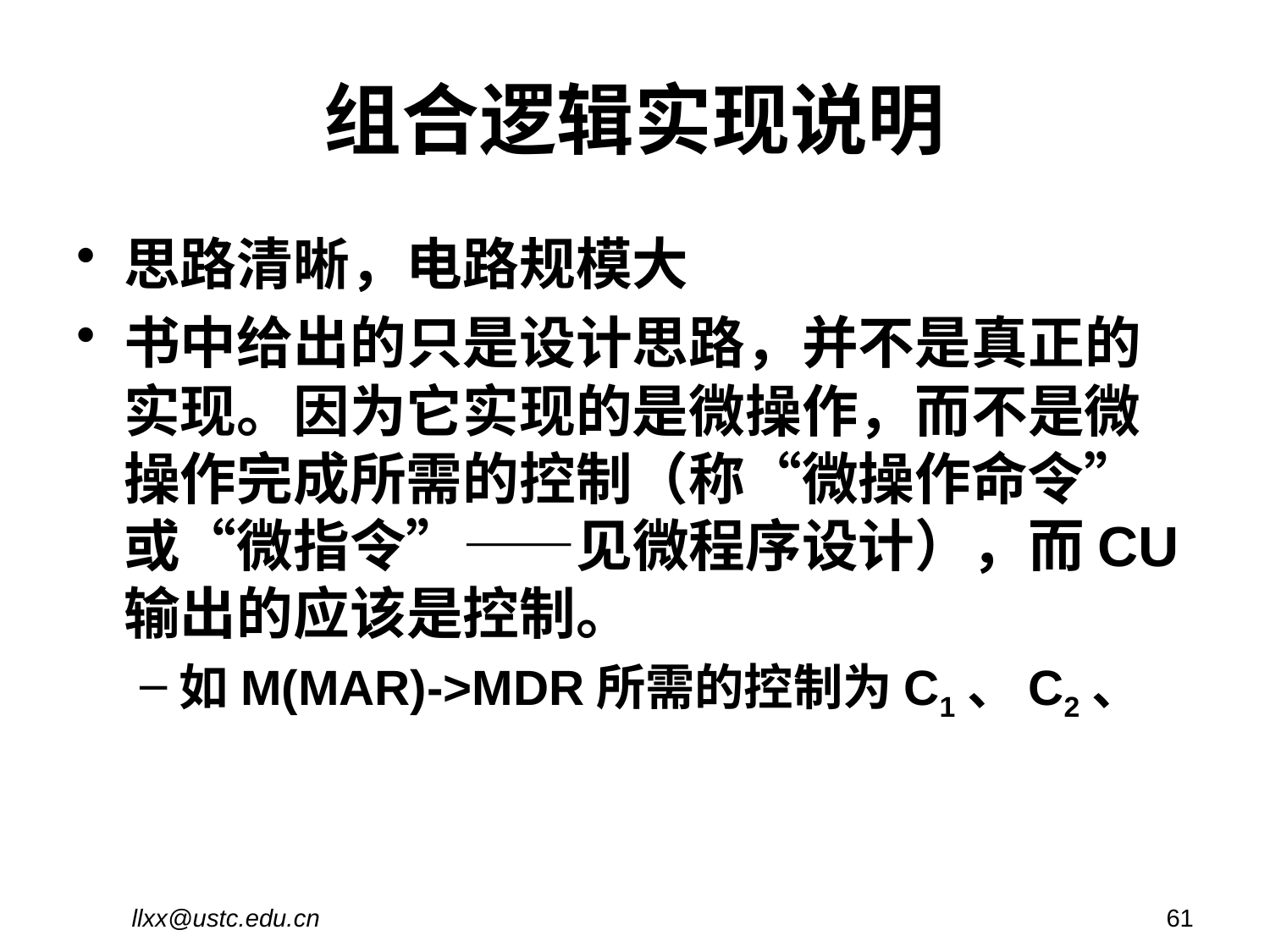

# 组合逻辑实现说明
思路清晰，电路规模大
书中给出的只是设计思路，并不是真正的实现。因为它实现的是微操作，而不是微操作完成所需的控制（称“微操作命令”或“微指令”——见微程序设计），而CU输出的应该是控制。
如M(MAR)->MDR所需的控制为C1、C2、
llxx@ustc.edu.cn
61